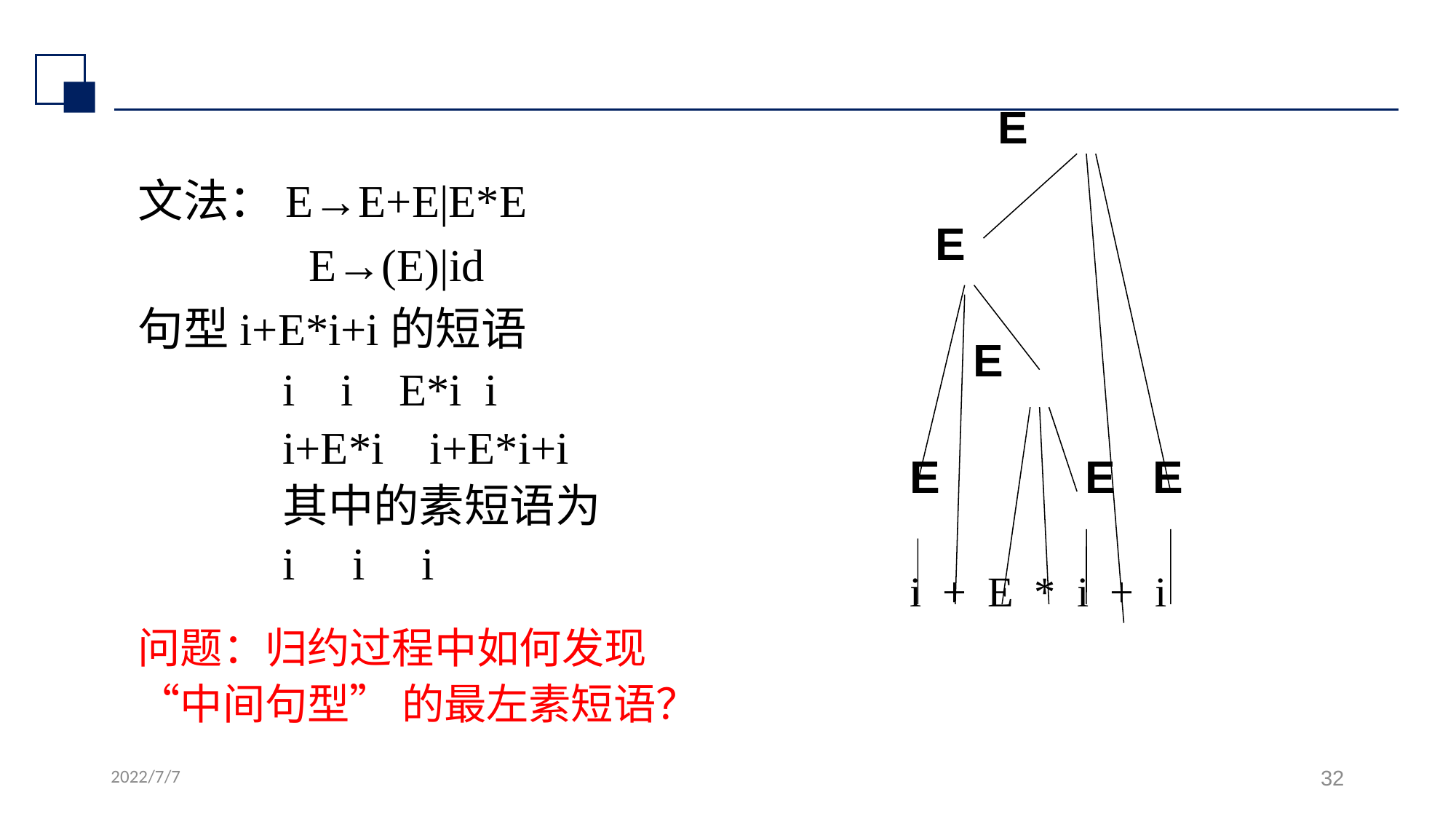

#

       E

  E

     E

E		  E   E

i  +  E  *  i  +  i

文法：E→E+E|E*E
		   E→(E)|id
句型i+E*i+i的短语
i    i    E*i  i
i+E*i    i+E*i+i
其中的素短语为
i     i     i
问题：归约过程中如何发现“中间句型” 的最左素短语？
2022/7/7
32